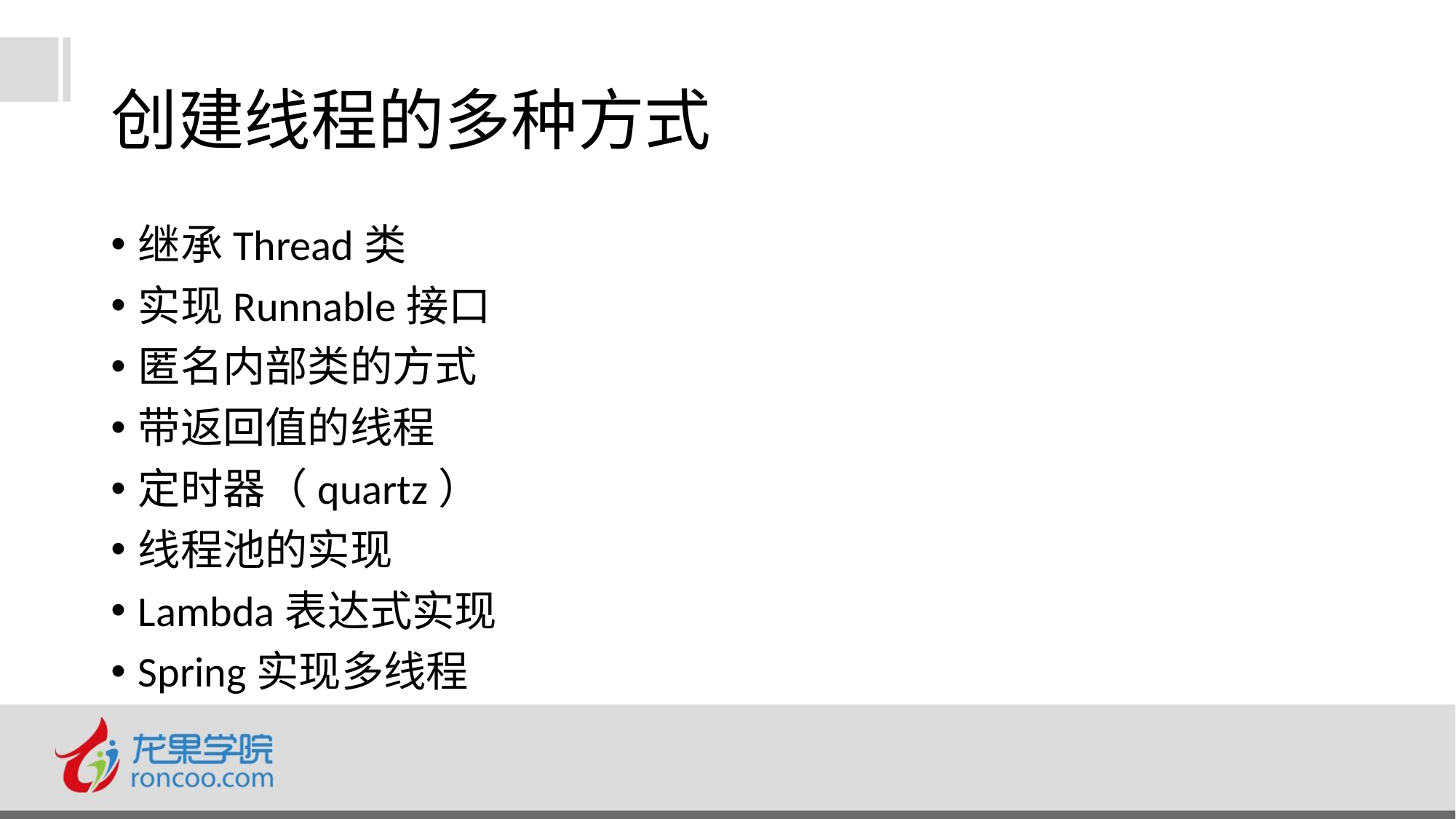

# 创建线程的多种方式
继承Thread类
实现Runnable接口
匿名内部类的方式
带返回值的线程
定时器（quartz）
线程池的实现
Lambda表达式实现
Spring实现多线程